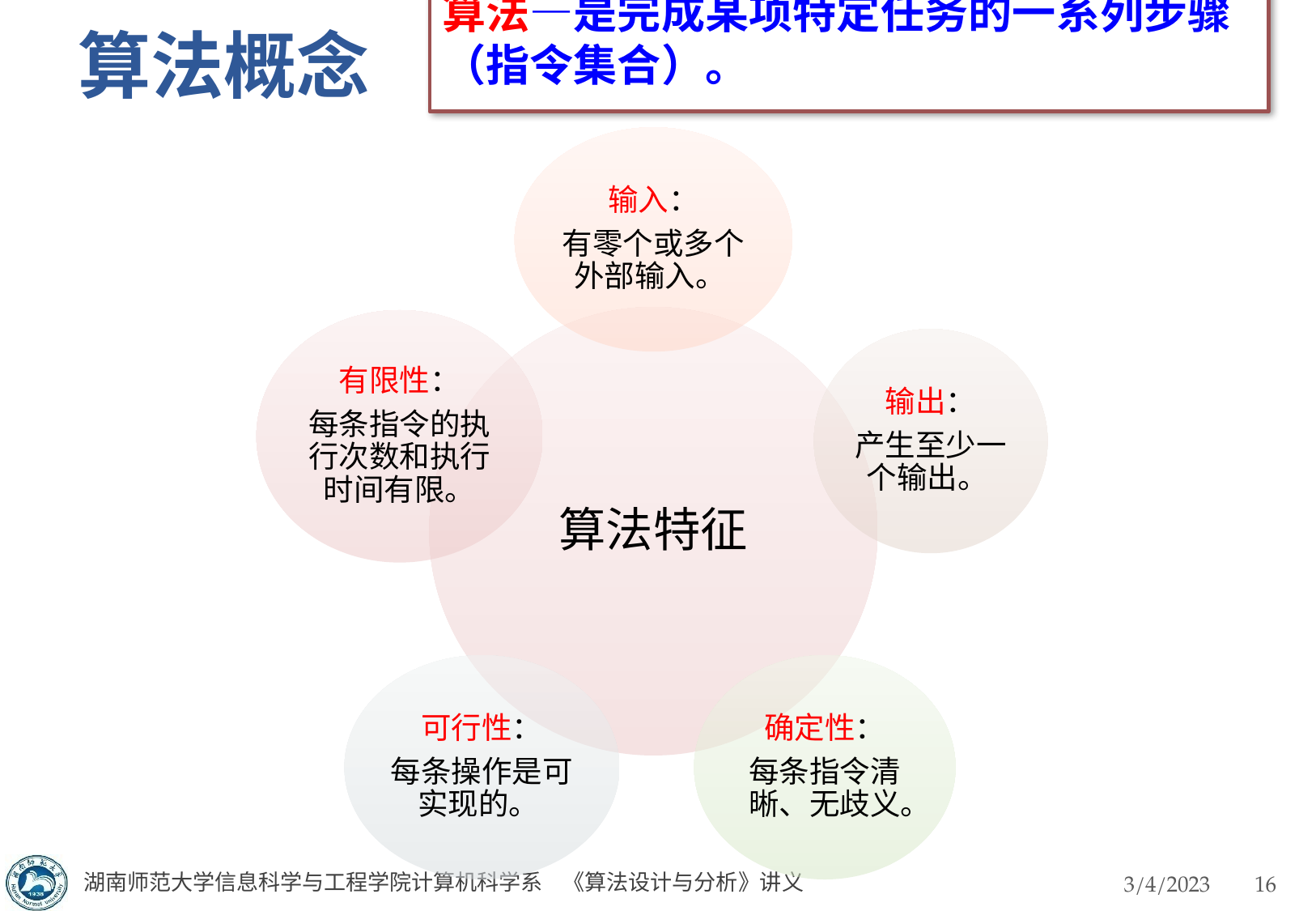

# 算法概念
算法—是完成某项特定任务的一系列步骤（指令集合）。
算法特征
输入：
有零个或多个外部输入。
输出：
产生至少一个输出。
确定性：
每条指令清晰、无歧义。
可行性：
每条操作是可实现的。
有限性：
每条指令的执行次数和执行时间有限。
湖南师范大学信息科学与工程学院计算机科学系   《算法设计与分析》讲义
3/4/2023
16